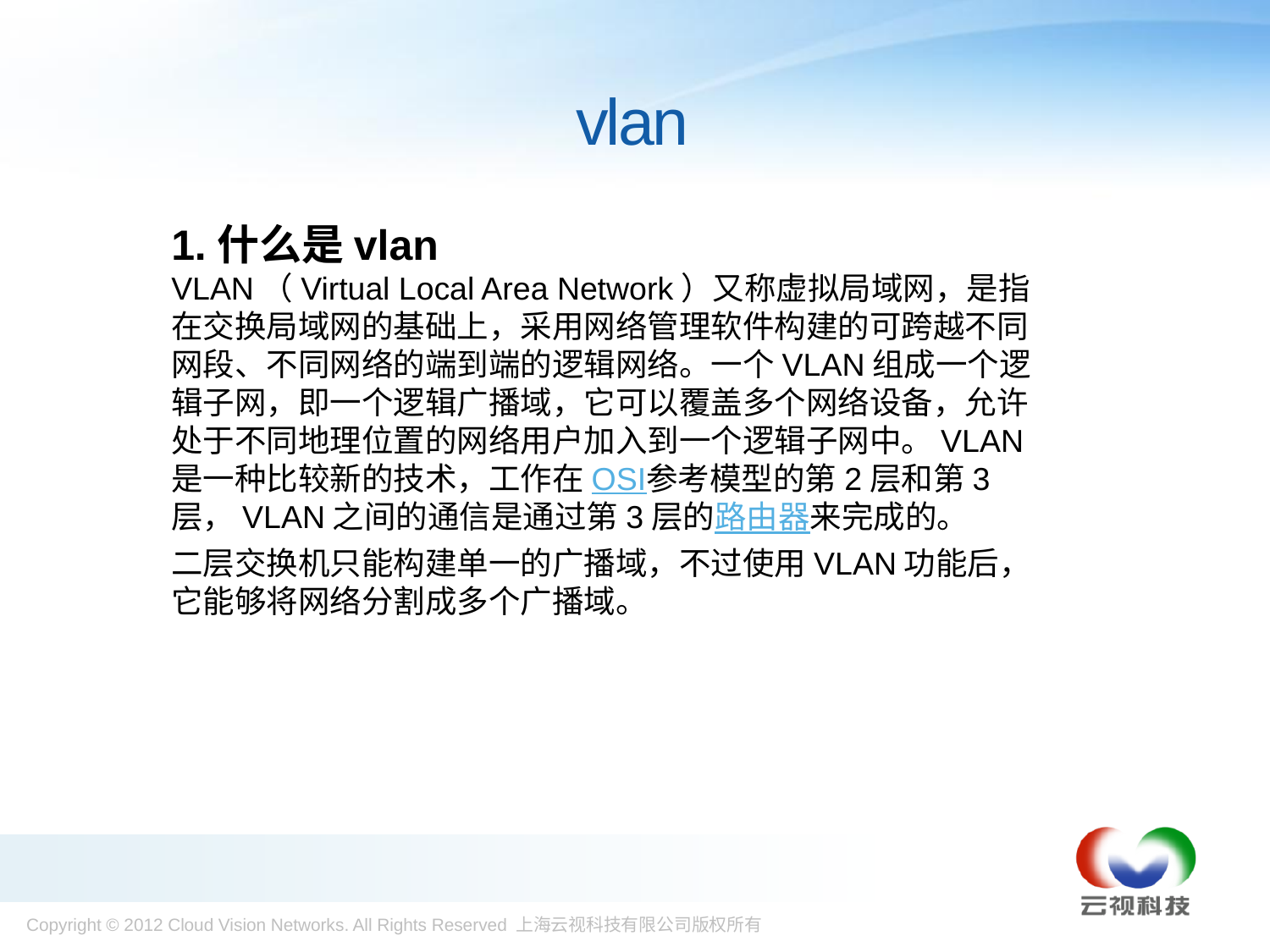

# vlan
1.什么是vlan
VLAN（Virtual Local Area Network）又称虚拟局域网，是指在交换局域网的基础上，采用网络管理软件构建的可跨越不同网段、不同网络的端到端的逻辑网络。一个VLAN组成一个逻辑子网，即一个逻辑广播域，它可以覆盖多个网络设备，允许处于不同地理位置的网络用户加入到一个逻辑子网中。VLAN是一种比较新的技术，工作在OSI参考模型的第2层和第3层，VLAN之间的通信是通过第3层的路由器来完成的。
二层交换机只能构建单一的广播域，不过使用VLAN功能后，它能够将网络分割成多个广播域。